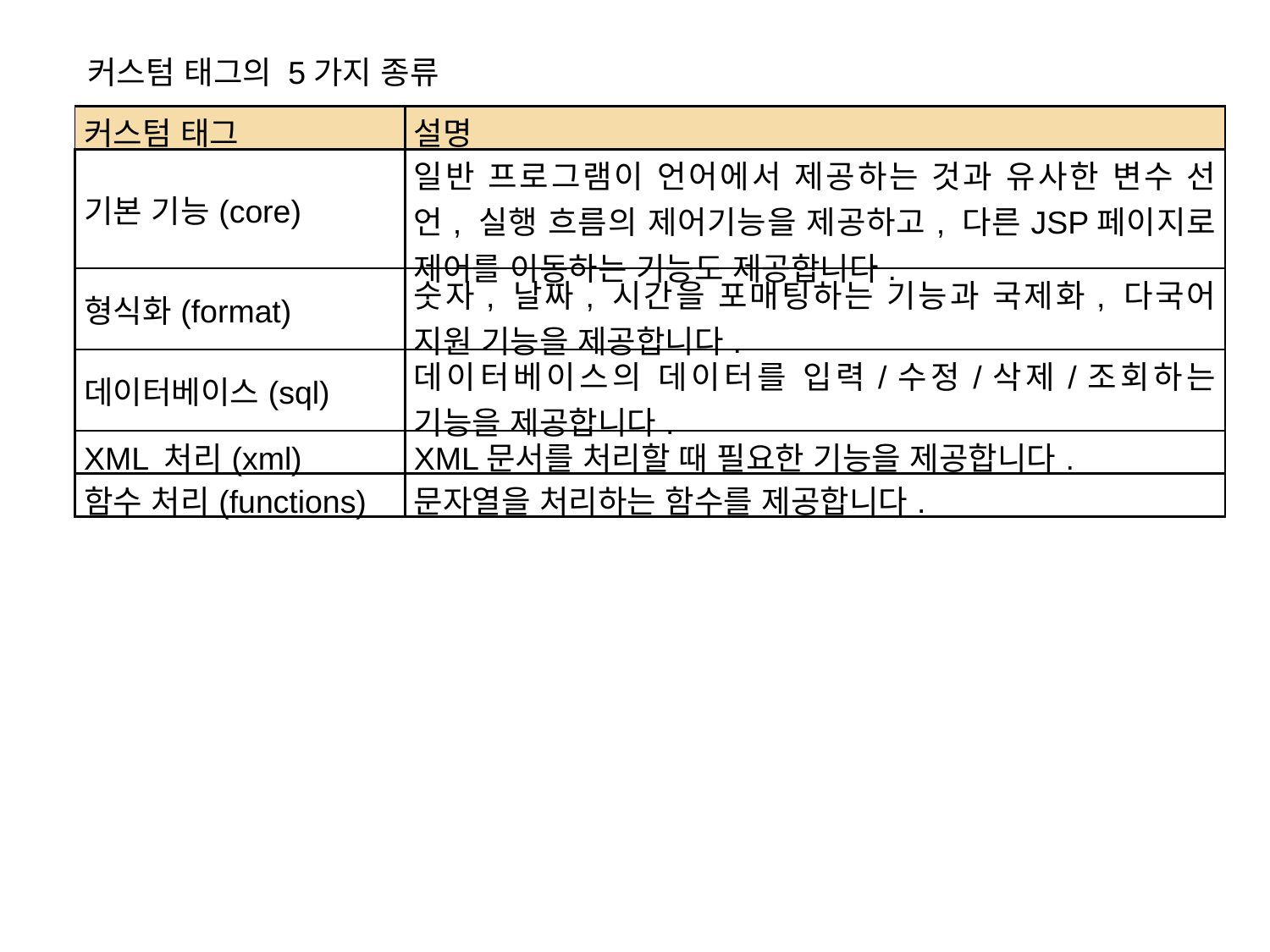

커스텀 태그의 5가지 종류
| 커스텀 태그 | 설명 |
| --- | --- |
| 기본 기능(core) | 일반 프로그램이 언어에서 제공하는 것과 유사한 변수 선언, 실행 흐름의 제어기능을 제공하고, 다른JSP페이지로 제어를 이동하는 기능도 제공합니다. |
| 형식화(format) | 숫자, 날짜, 시간을 포매팅하는 기능과 국제화, 다국어 지원 기능을 제공합니다. |
| 데이터베이스(sql) | 데이터베이스의 데이터를 입력/수정/삭제/조회하는 기능을 제공합니다. |
| XML 처리(xml) | XML문서를 처리할 때 필요한 기능을 제공합니다. |
| 함수 처리(functions) | 문자열을 처리하는 함수를 제공합니다. |